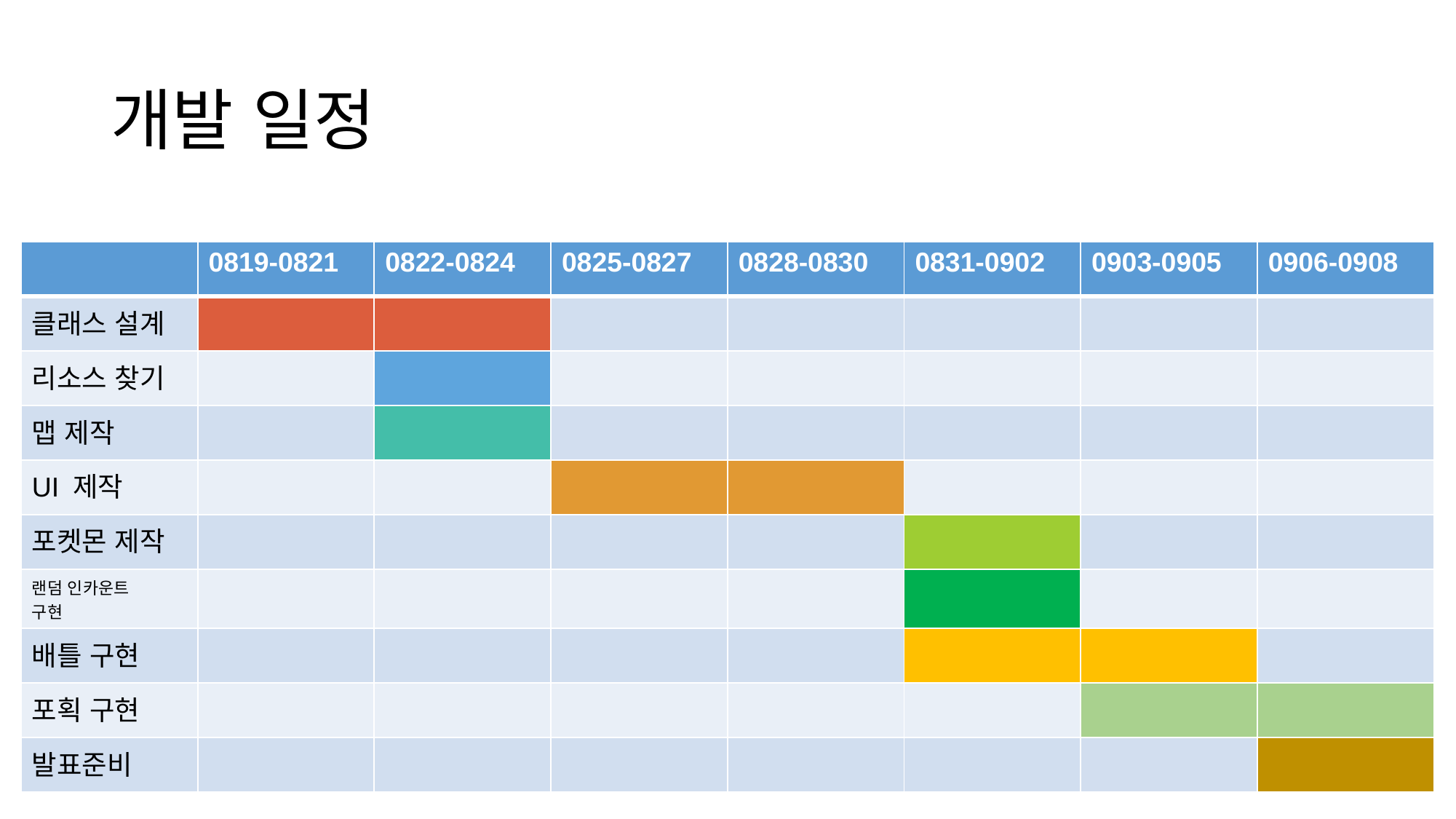

# 개발 일정
|  | 0819-0821 | 0822-0824 | 0825-0827 | 0828-0830 | 0831-0902 | 0903-0905 | 0906-0908 |
| --- | --- | --- | --- | --- | --- | --- | --- |
| 클래스 설계 |  |  |  |  |  |  |  |
| 리소스 찾기 |  |  |  |  |  |  |  |
| 맵 제작 |  |  |  |  |  |  |  |
| UI 제작 |  |  |  |  |  |  |  |
| 포켓몬 제작 |  |  |  |  |  |  |  |
| 랜덤 인카운트 구현 |  |  |  |  |  |  |  |
| 배틀 구현 |  |  |  |  |  |  |  |
| 포획 구현 |  |  |  |  |  |  |  |
| 발표준비 |  |  |  |  |  |  |  |